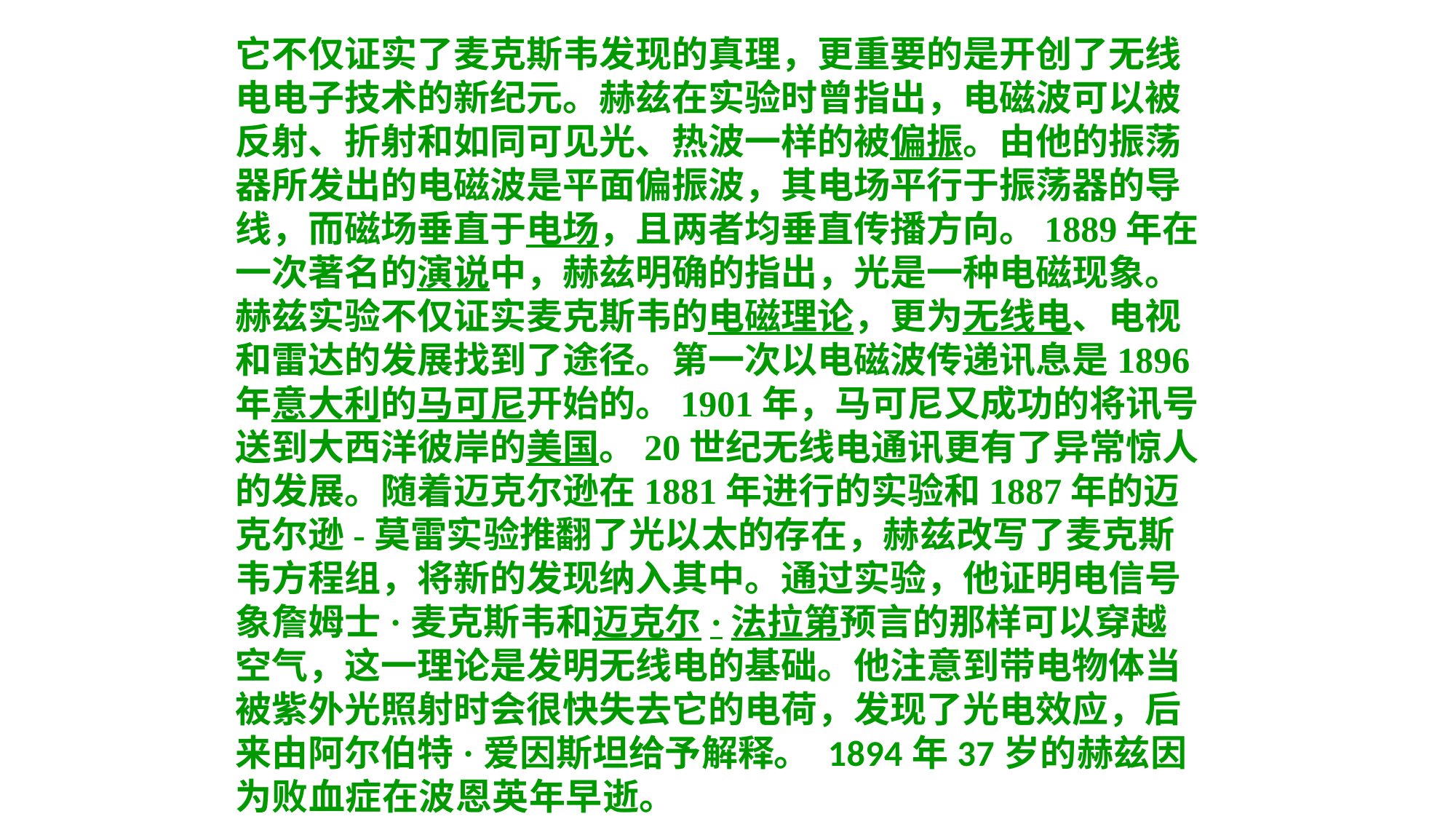

它不仅证实了麦克斯韦发现的真理，更重要的是开创了无线电电子技术的新纪元。赫兹在实验时曾指出，电磁波可以被反射、折射和如同可见光、热波一样的被偏振。由他的振荡器所发出的电磁波是平面偏振波，其电场平行于振荡器的导线，而磁场垂直于电场，且两者均垂直传播方向。1889年在一次著名的演说中，赫兹明确的指出，光是一种电磁现象。赫兹实验不仅证实麦克斯韦的电磁理论，更为无线电、电视和雷达的发展找到了途径。第一次以电磁波传递讯息是1896年意大利的马可尼开始的。1901年，马可尼又成功的将讯号送到大西洋彼岸的美国。20世纪无线电通讯更有了异常惊人的发展。随着迈克尔逊在1881年进行的实验和1887年的迈克尔逊-莫雷实验推翻了光以太的存在，赫兹改写了麦克斯韦方程组，将新的发现纳入其中。通过实验，他证明电信号象詹姆士·麦克斯韦和迈克尔·法拉第预言的那样可以穿越空气，这一理论是发明无线电的基础。他注意到带电物体当被紫外光照射时会很快失去它的电荷，发现了光电效应，后来由阿尔伯特·爱因斯坦给予解释。 1894年37岁的赫兹因为败血症在波恩英年早逝。